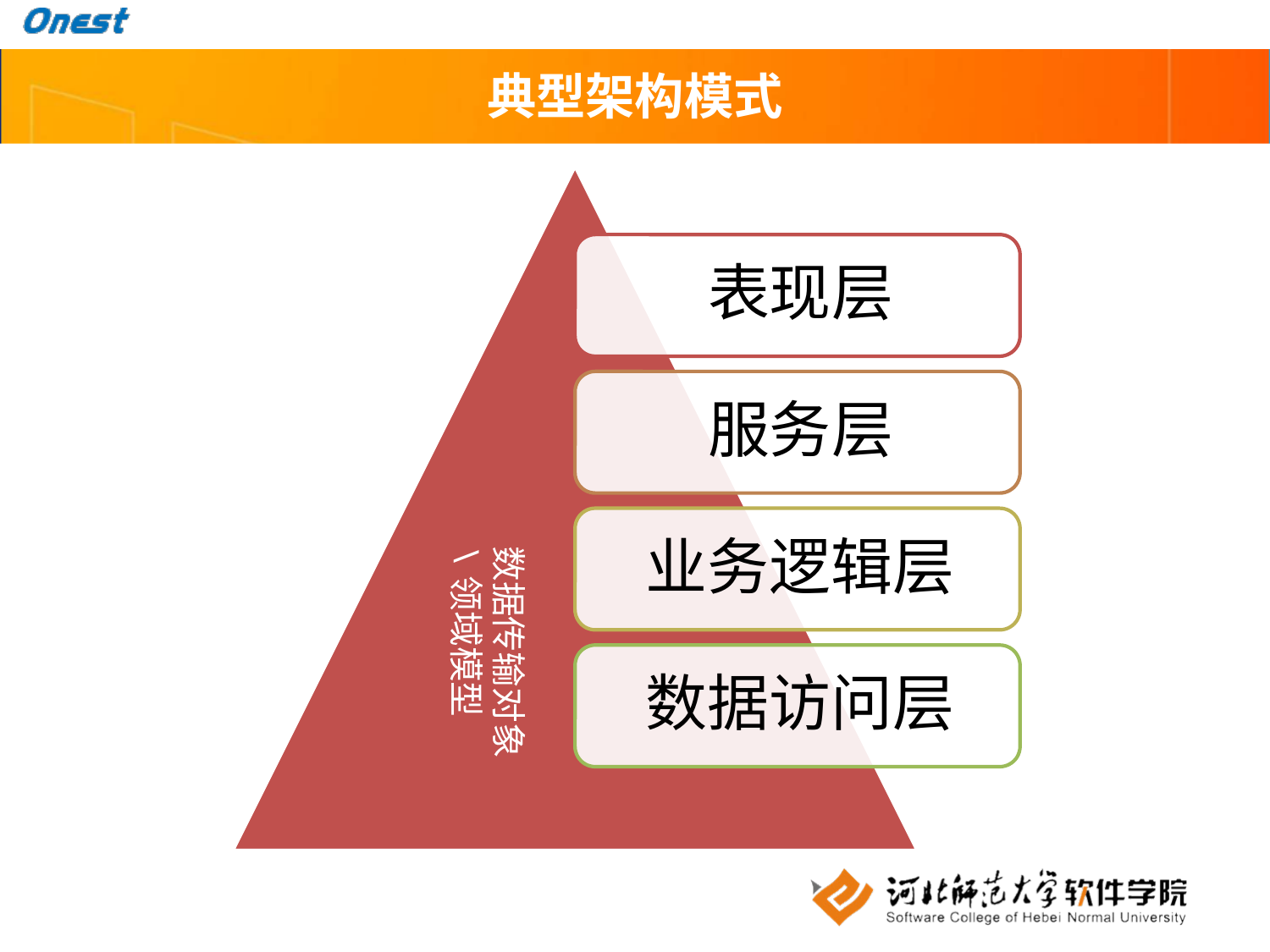

# 典型架构模式
表现层
服务层
业务逻辑层
数据访问层
数据传输对象
\领域模型